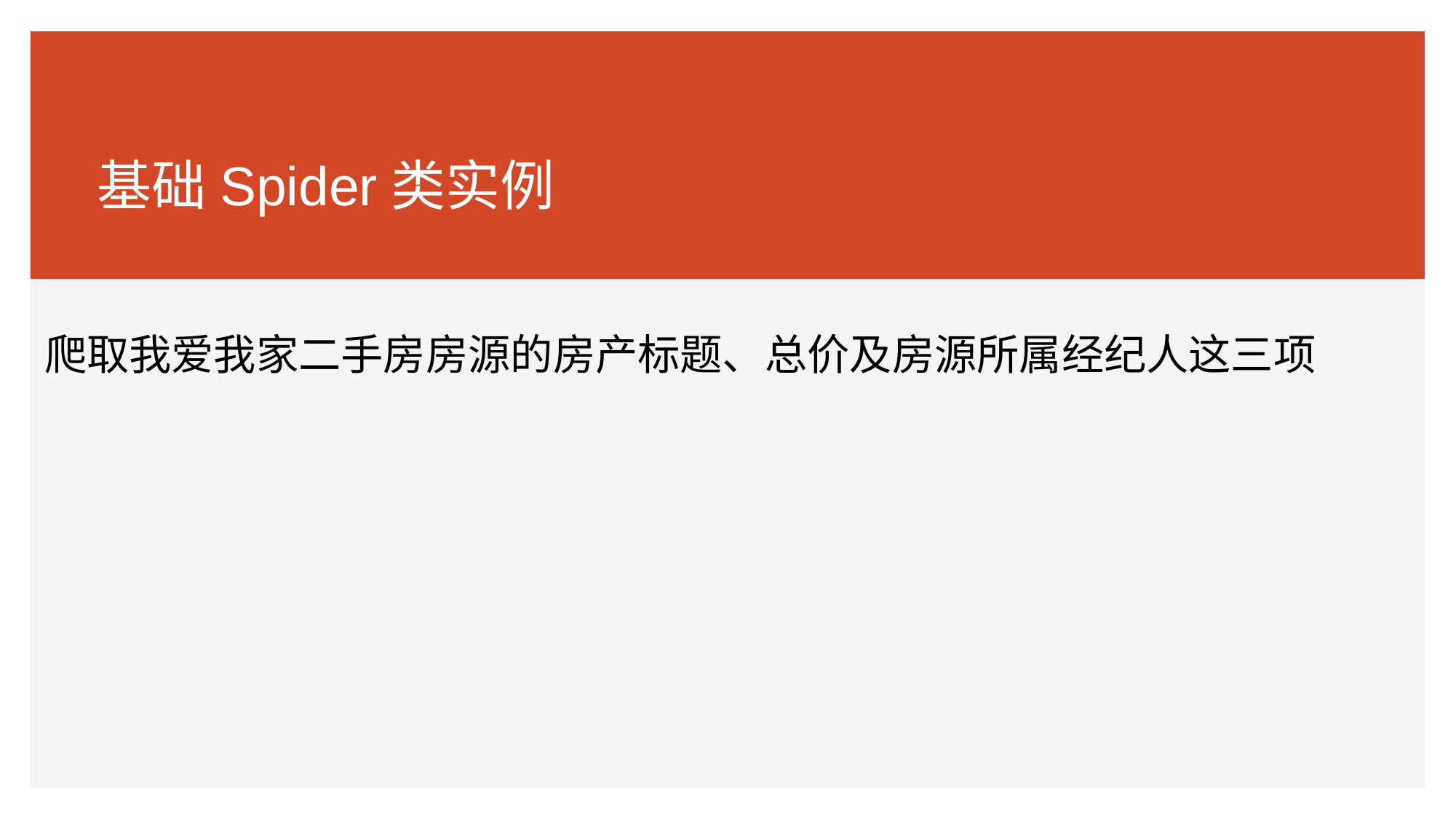

# 基础Spider类实例
爬取我爱我家二手房房源的房产标题、总价及房源所属经纪人这三项